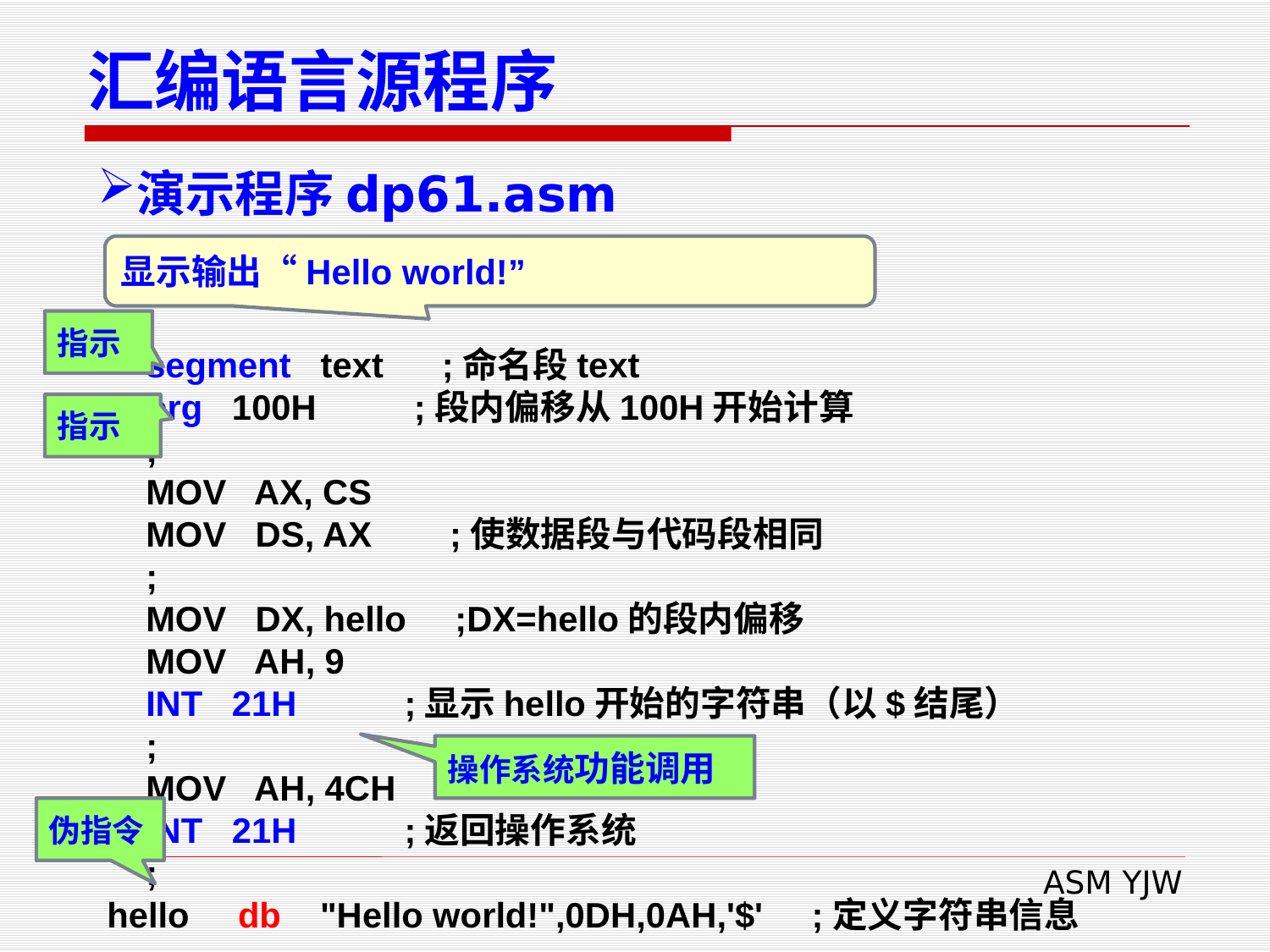

# 汇编语言源程序
演示程序dp61.asm
显示输出“Hello world!”
指示
    segment   text      ;命名段text
    org   100H          ;段内偏移从100H开始计算
    ;
    MOV   AX, CS
    MOV   DS, AX        ;使数据段与代码段相同
    ;
    MOV   DX, hello     ;DX=hello的段内偏移
    MOV   AH, 9
    INT   21H           ;显示hello开始的字符串（以$结尾）
    ;
    MOV   AH, 4CH
    INT   21H           ;返回操作系统
    ;
hello     db    "Hello world!",0DH,0AH,'$'     ;定义字符串信息
指示
操作系统功能调用
伪指令